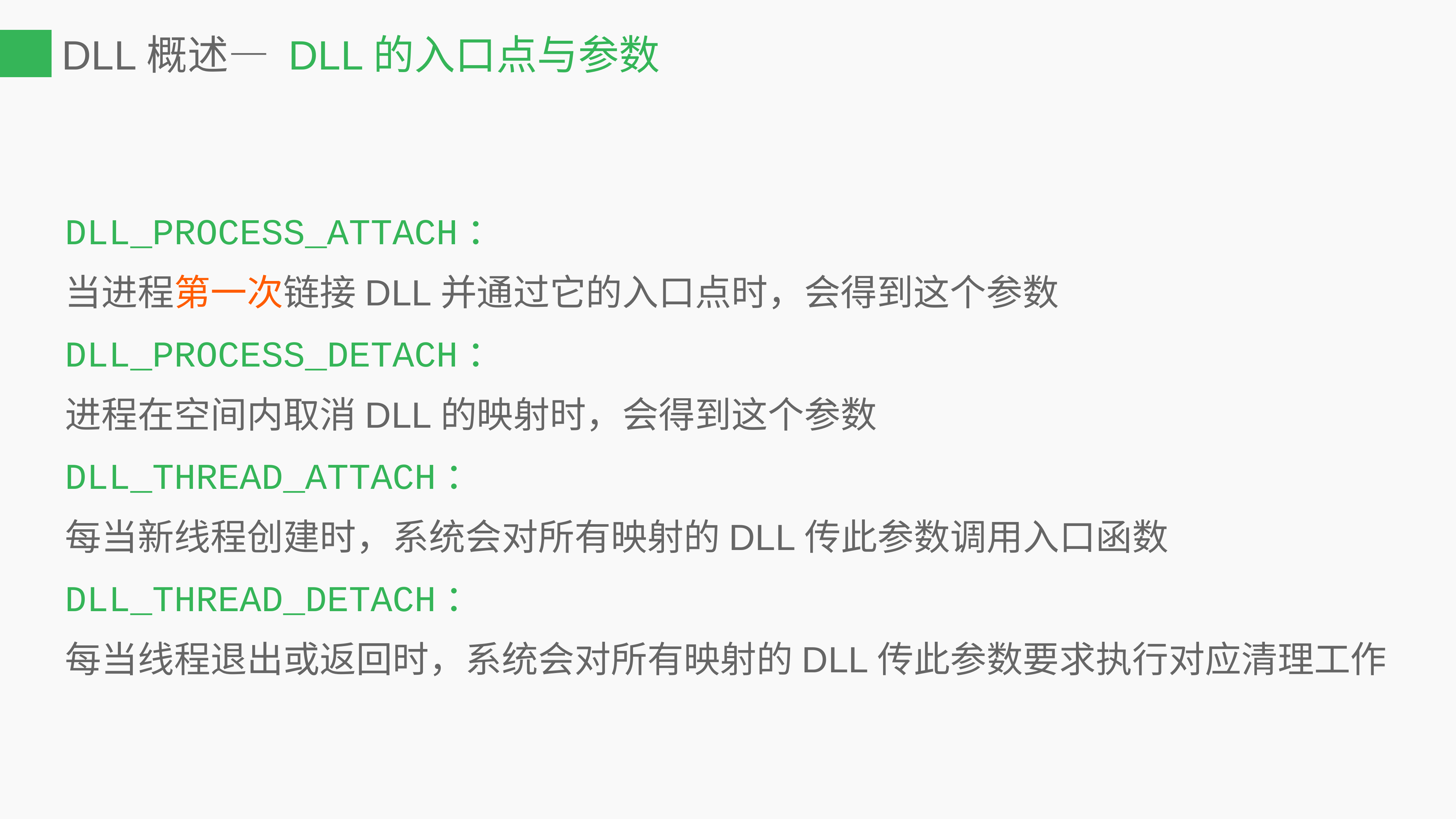

# DLL概述— DLL的入口点与参数
DLL_PROCESS_ATTACH：
当进程第一次链接DLL并通过它的入口点时，会得到这个参数
DLL_PROCESS_DETACH：
进程在空间内取消DLL的映射时，会得到这个参数
DLL_THREAD_ATTACH：
每当新线程创建时，系统会对所有映射的DLL传此参数调用入口函数
DLL_THREAD_DETACH：
每当线程退出或返回时，系统会对所有映射的DLL传此参数要求执行对应清理工作